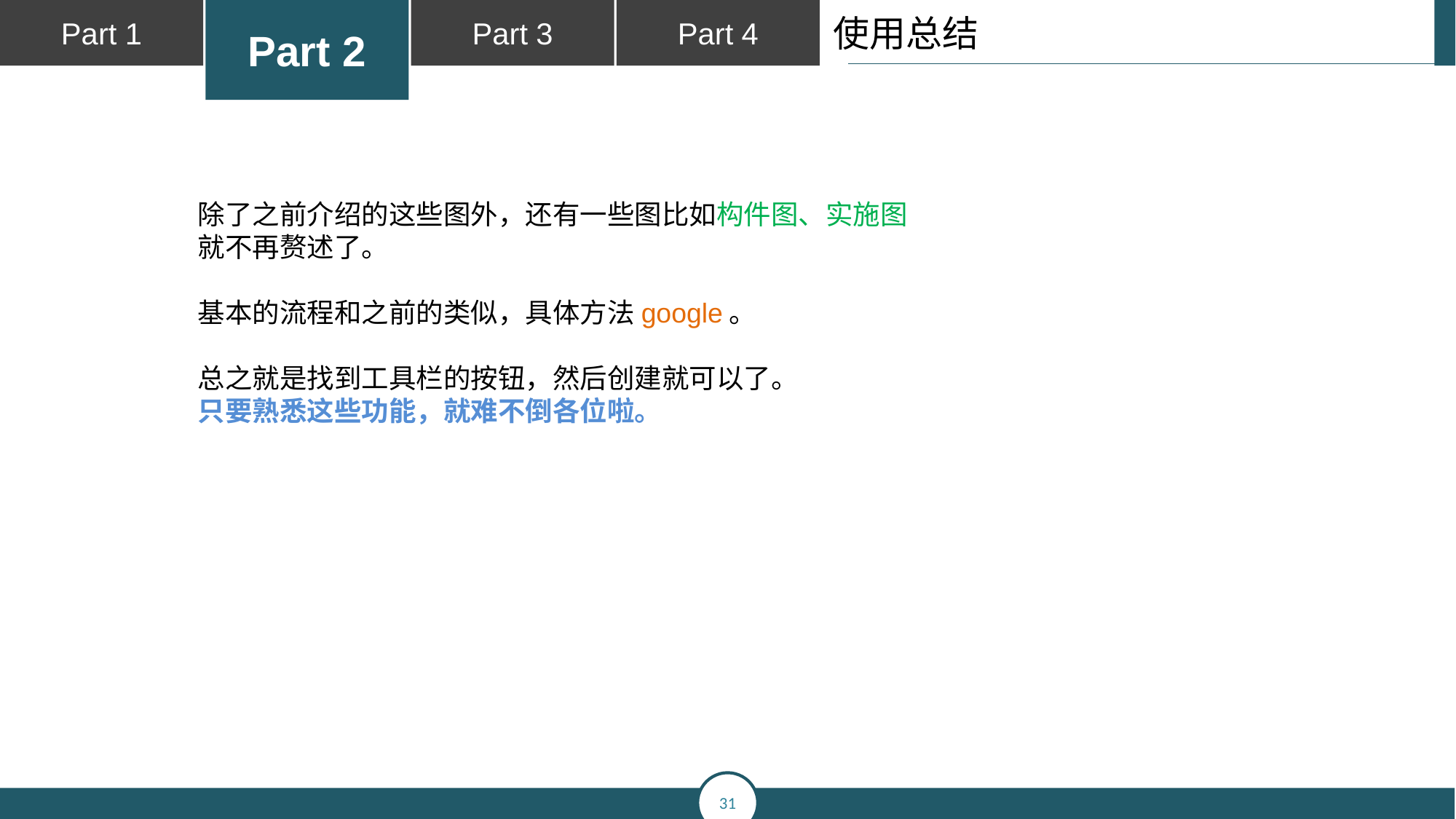

使用总结

除了之前介绍的这些图外，还有一些图比如构件图、实施图
就不再赘述了。

基本的流程和之前的类似，具体方法google。

总之就是找到工具栏的按钮，然后创建就可以了。
只要熟悉这些功能，就难不倒各位啦。